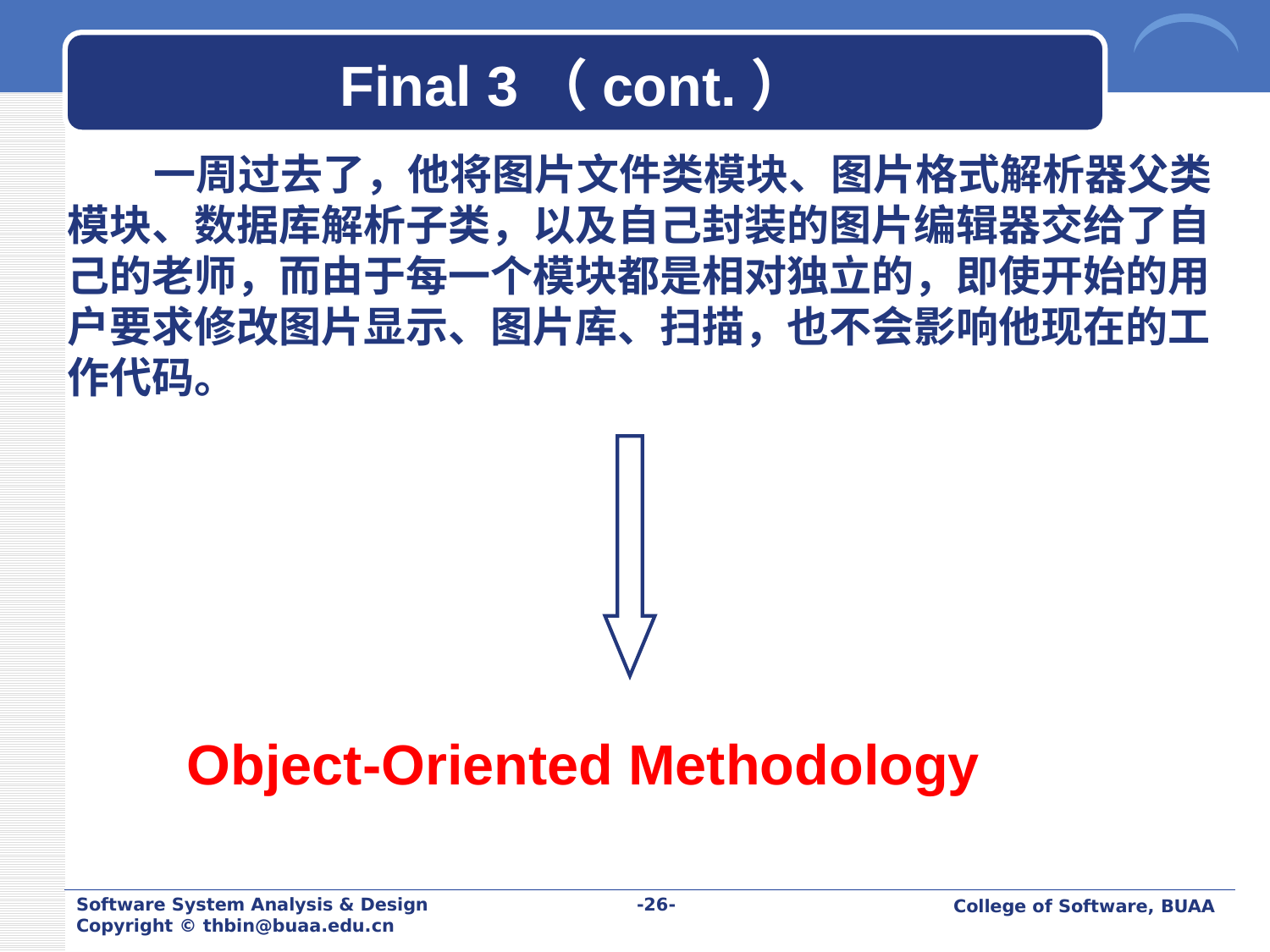

Final 3（cont.）
        一周过去了，他将图片文件类模块、图片格式解析器父类模块、数据库解析子类，以及自己封装的图片编辑器交给了自己的老师，而由于每一个模块都是相对独立的，即使开始的用户要求修改图片显示、图片库、扫描，也不会影响他现在的工作代码。

Object-Oriented Methodology
Software System Analysis & Design Copyright © thbin@buaa.edu.cn
-26-
College of Software, BUAA